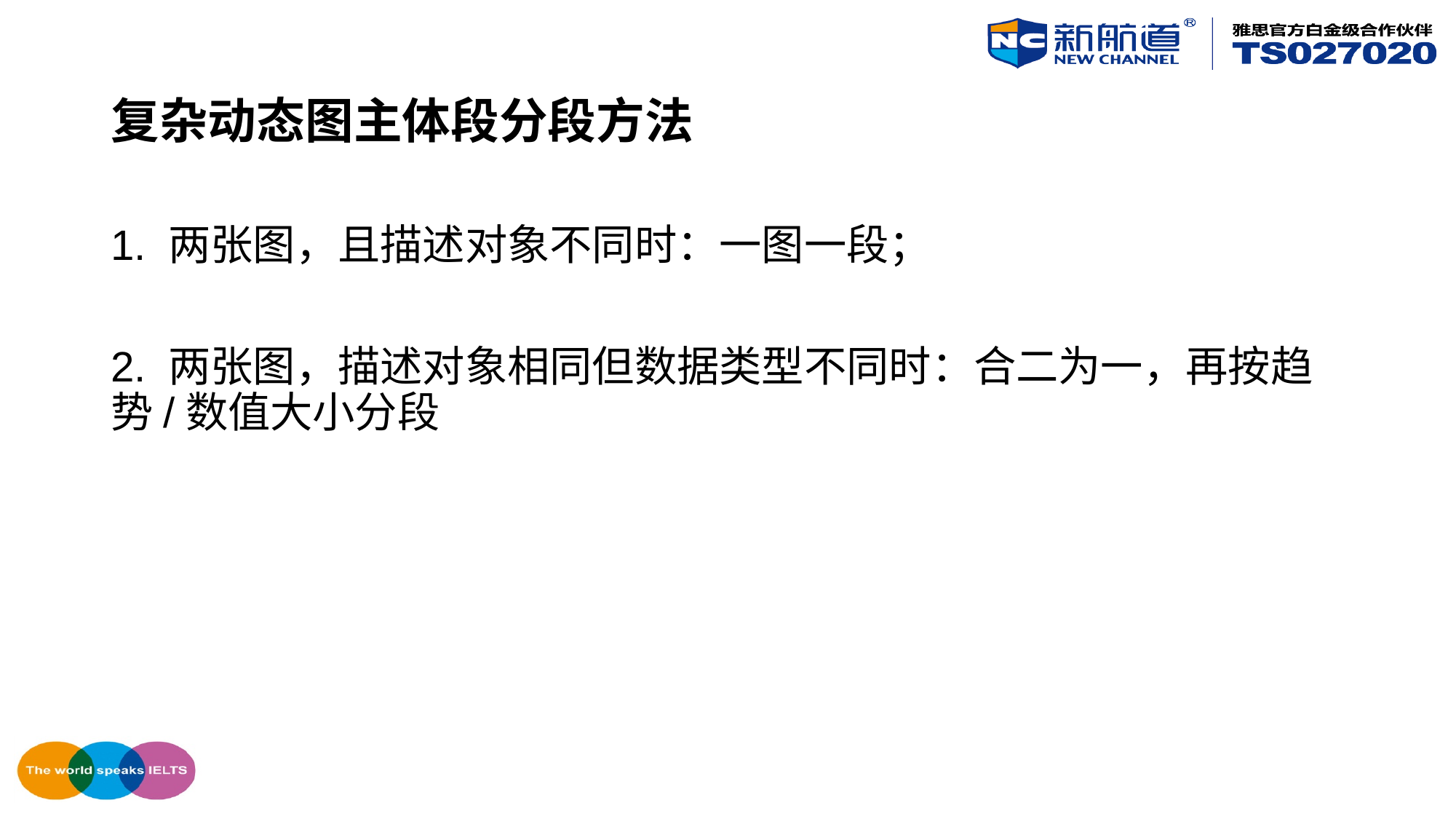

# 复杂动态图主体段分段方法
1. 两张图，且描述对象不同时：一图一段；

2. 两张图，描述对象相同但数据类型不同时：合二为一，再按趋势/数值大小分段